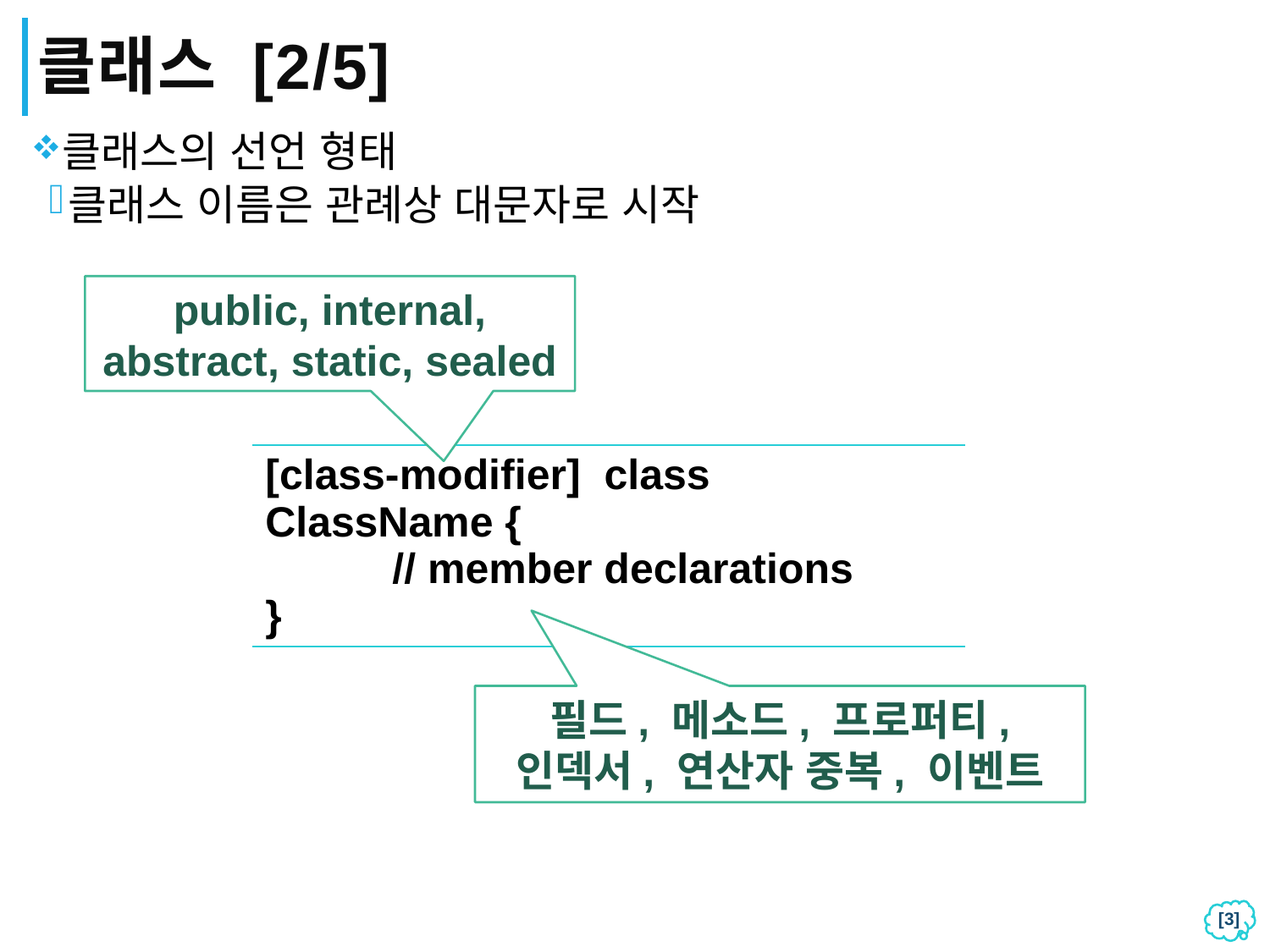

# 클래스 [2/5]
클래스의 선언 형태
클래스 이름은 관례상 대문자로 시작
public, internal,
abstract, static, sealed
| [class-modifier] class ClassName { // member declarations } |
| --- |
필드, 메소드, 프로퍼티,
인덱서, 연산자 중복, 이벤트
[3]